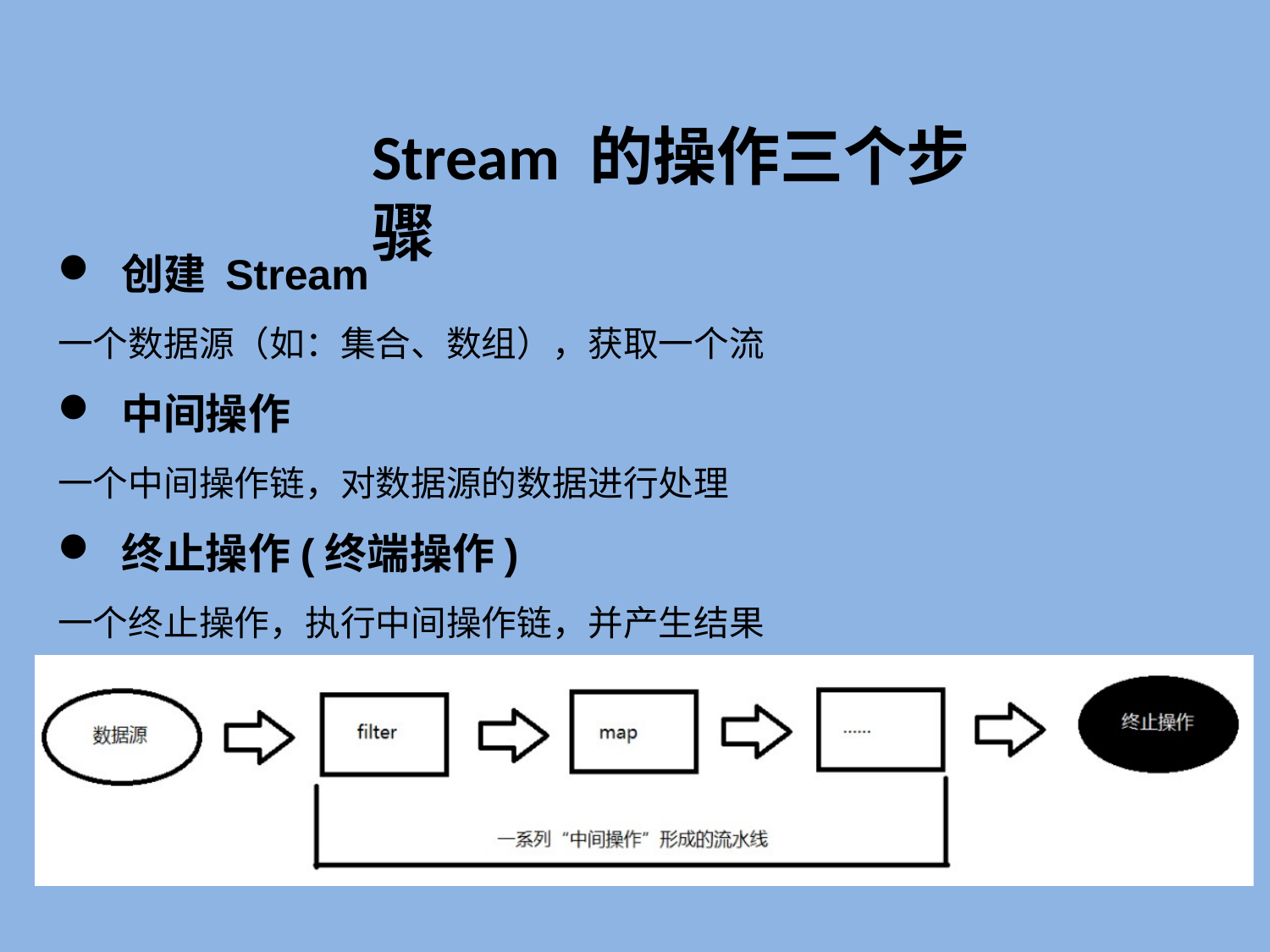

# Stream 的操作三个步骤
创建 Stream
一个数据源（如：集合、数组），获取一个流
中间操作
一个中间操作链，对数据源的数据进行处理
终止操作(终端操作)
一个终止操作，执行中间操作链，并产生结果